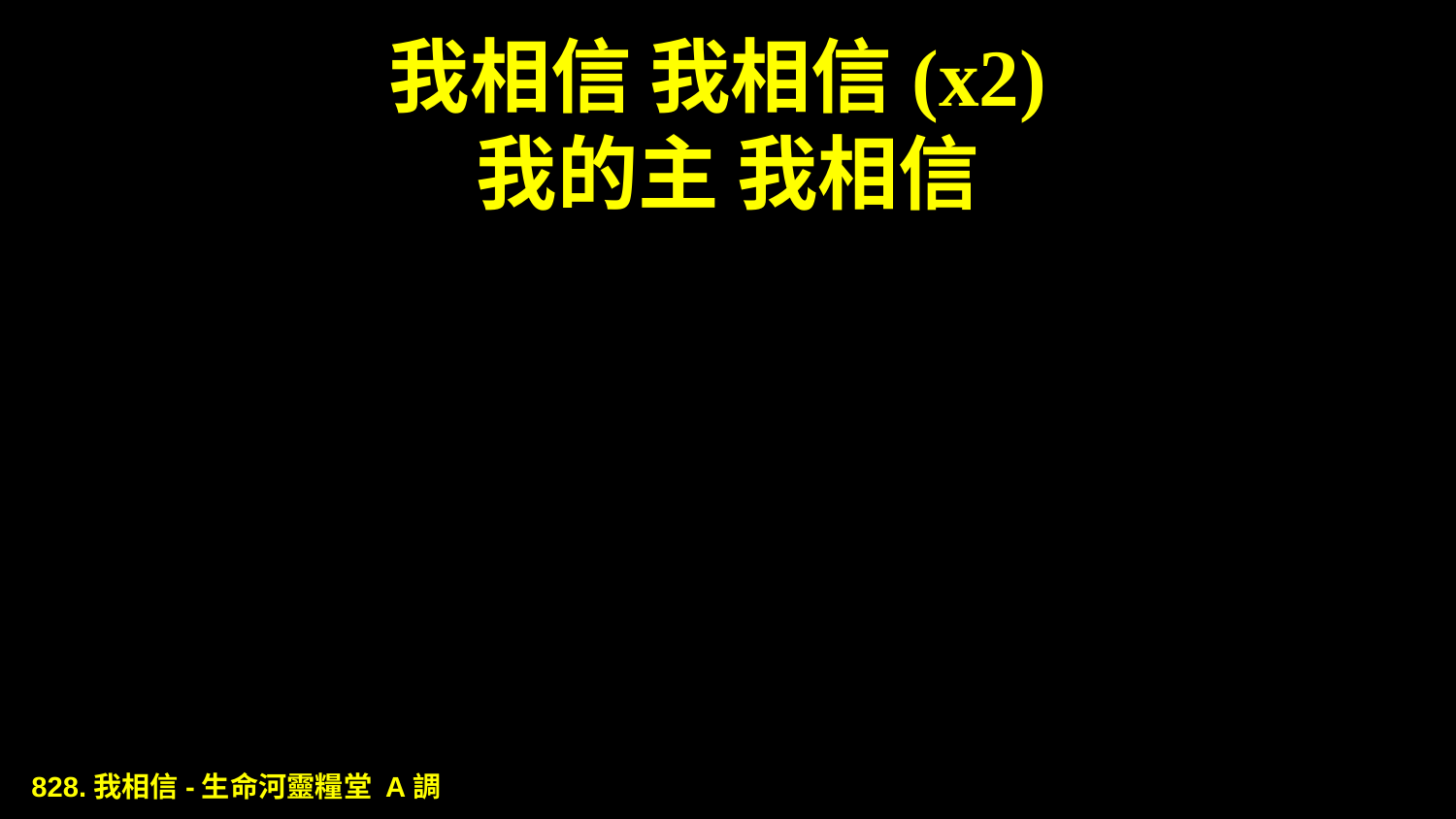

# 我相信 我相信(x2) 我的主 我相信
828.我相信-生命河靈糧堂 A調